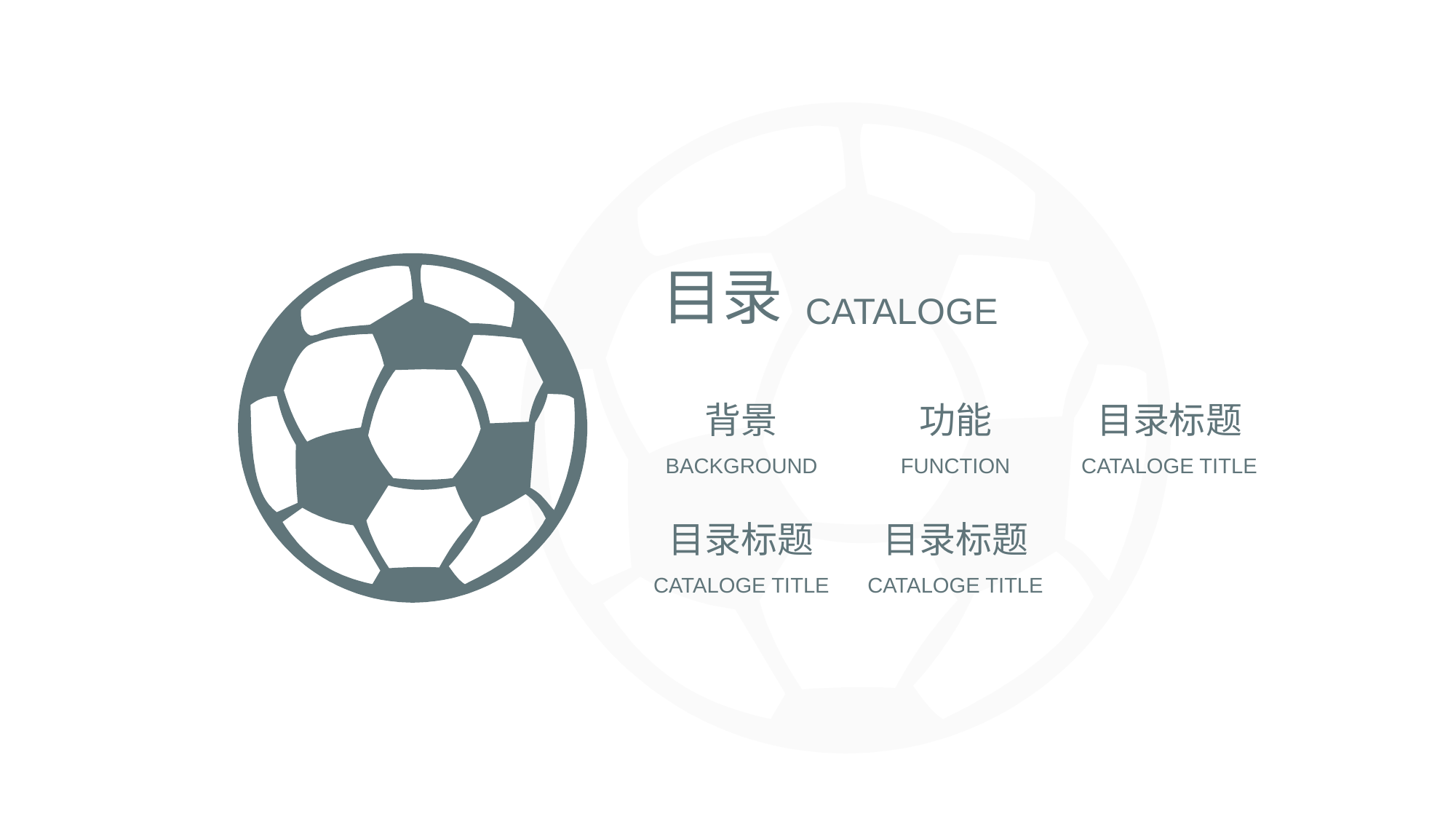

目录
CATALOGE
背景
功能
目录标题
BACKGROUND
FUNCTION
CATALOGE TITLE
目录标题
目录标题
CATALOGE TITLE
CATALOGE TITLE